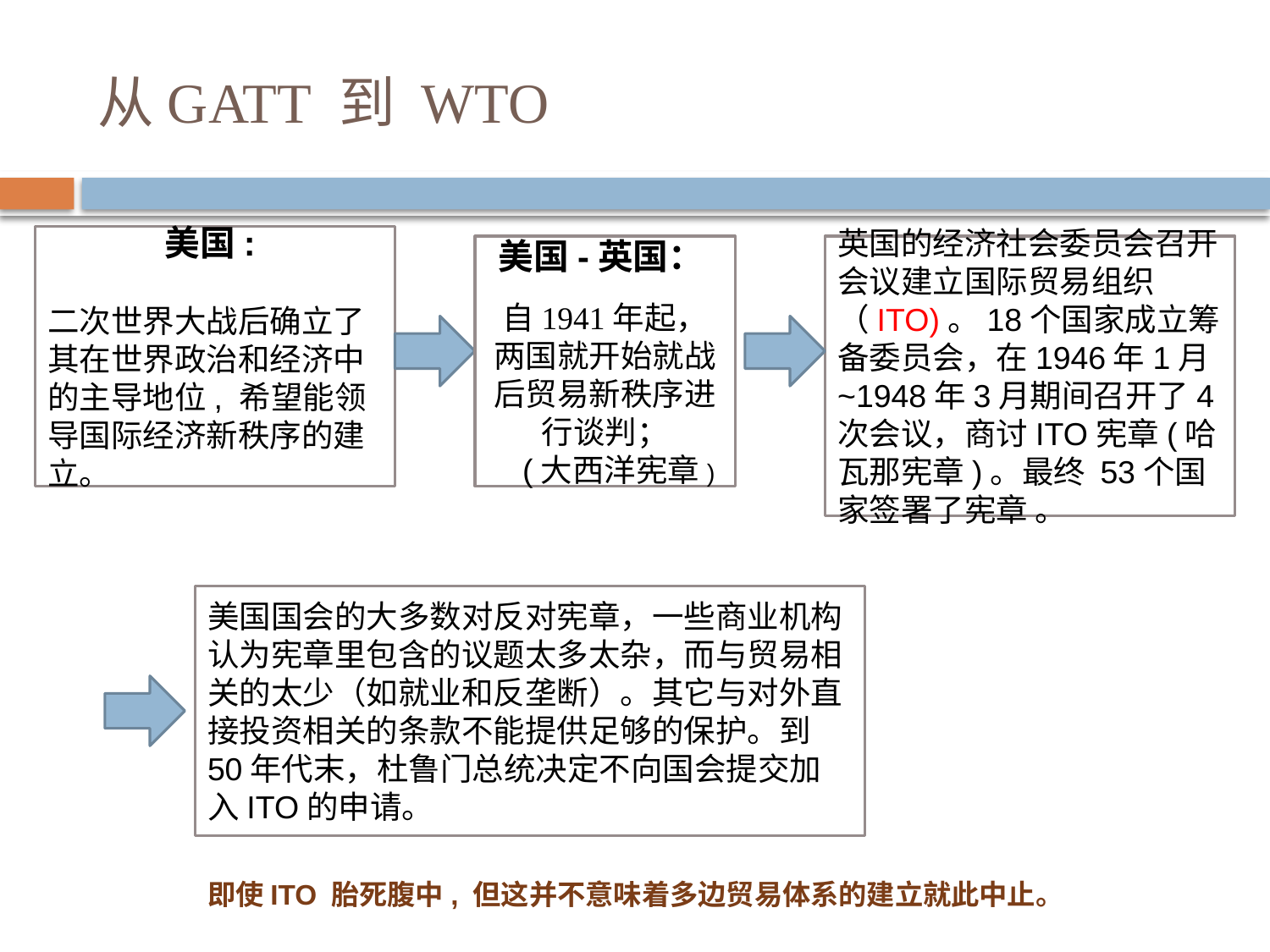

# 从GATT 到 WTO
美国:

二次世界大战后确立了其在世界政治和经济中的主导地位, 希望能领导国际经济新秩序的建立。
美国-英国：
自1941年起，两国就开始就战后贸易新秩序进行谈判；
     (大西洋宪章)
英国的经济社会委员会召开会议建立国际贸易组织（ITO)。18个国家成立筹备委员会，在1946年1月~1948年3月期间召开了4次会议，商讨ITO宪章(哈瓦那宪章)。最终 53个国家签署了宪章 。

美国国会的大多数对反对宪章，一些商业机构认为宪章里包含的议题太多太杂，而与贸易相关的太少（如就业和反垄断）。其它与对外直接投资相关的条款不能提供足够的保护。到50年代末，杜鲁门总统决定不向国会提交加入ITO的申请。

即使ITO 胎死腹中, 但这并不意味着多边贸易体系的建立就此中止。